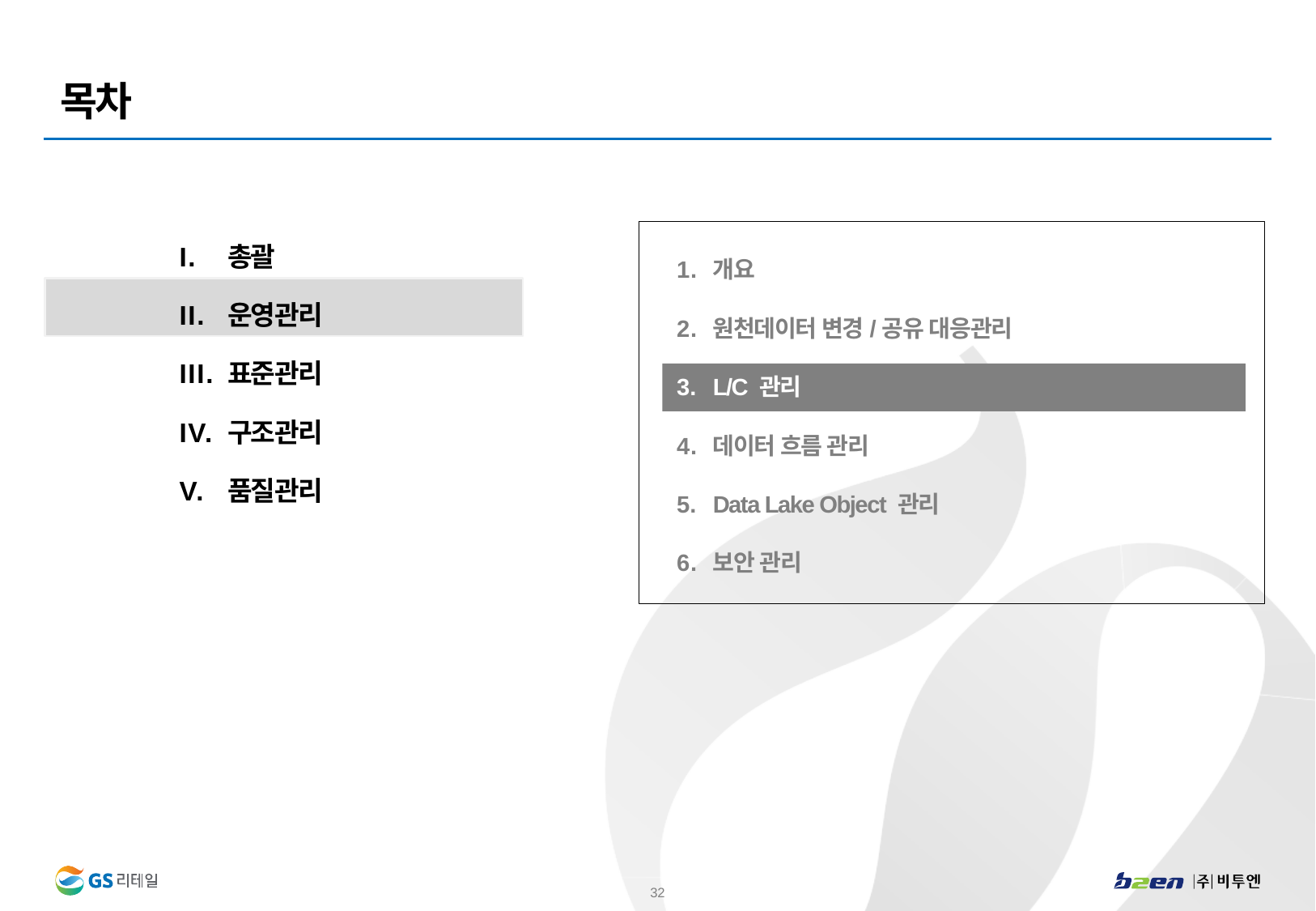

총괄
운영관리
표준관리
구조관리
품질관리

개요
원천데이터 변경/공유 대응관리
L/C 관리
데이터 흐름 관리
Data Lake Object 관리
보안 관리

32